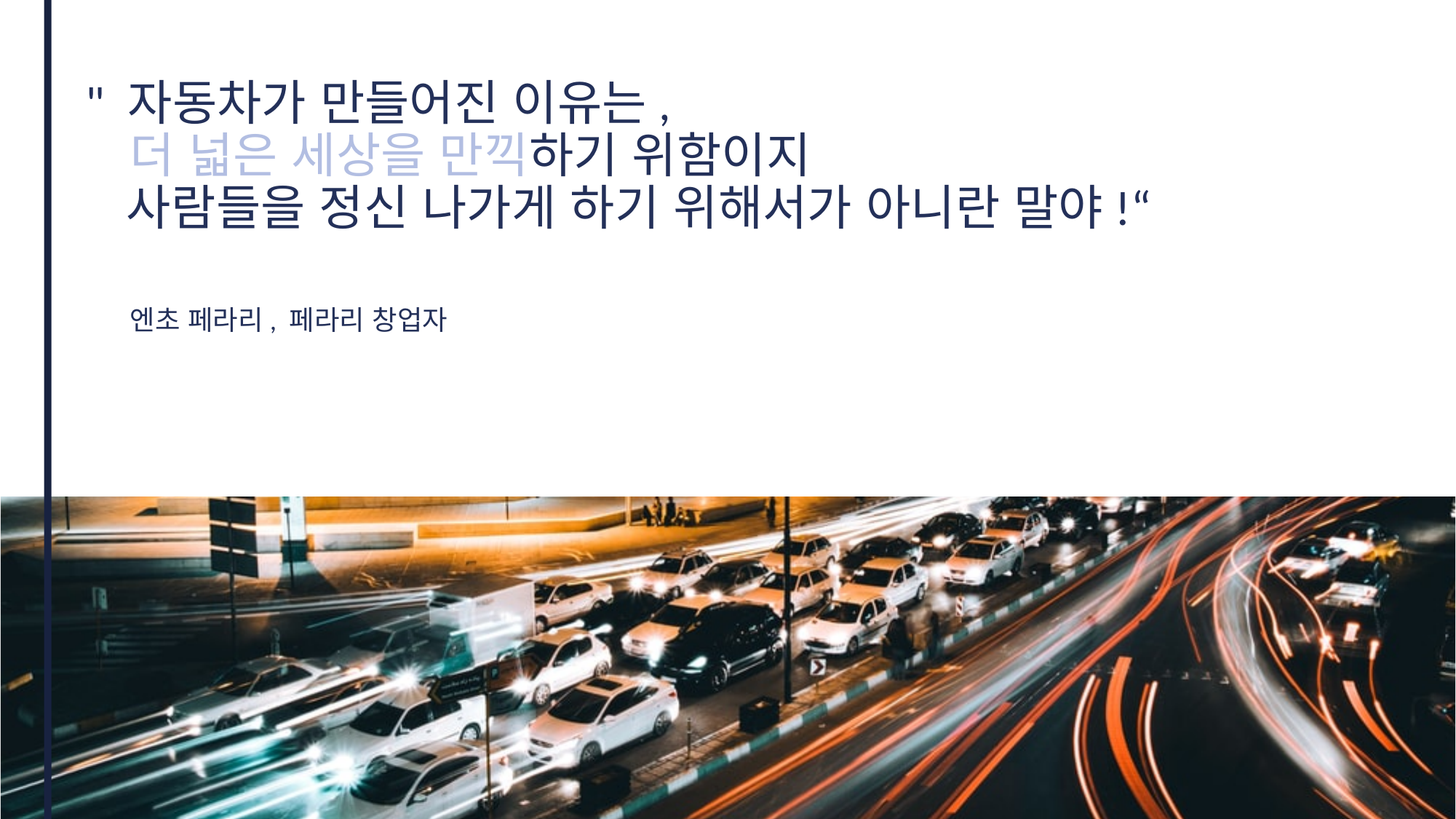

# " 자동차가 만들어진 이유는, 더 넓은 세상을 만끽하기 위함이지 사람들을 정신 나가게 하기 위해서가 아니란 말야!“ 엔초 페라리, 페라리 창업자
13